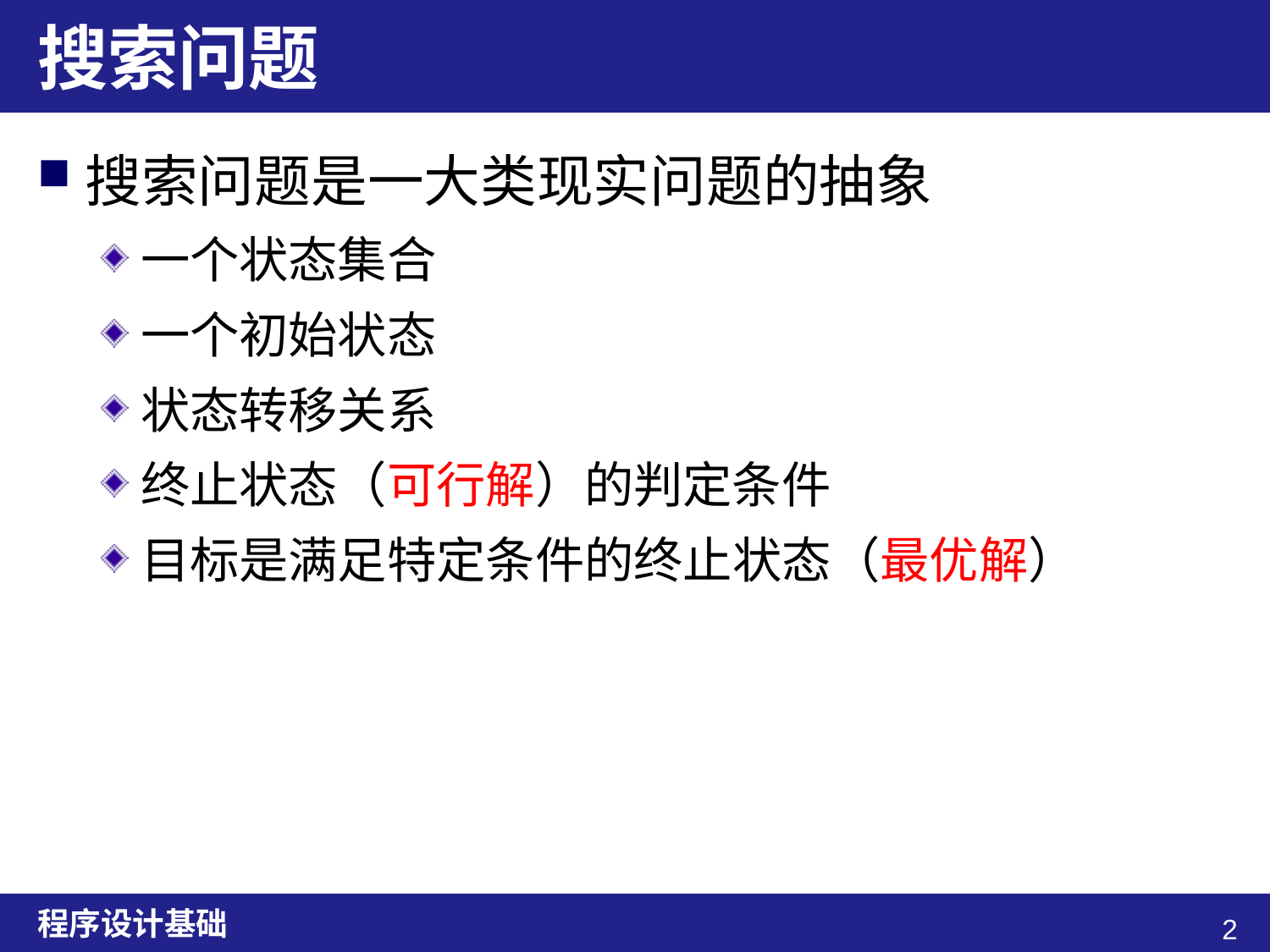

# 搜索问题
搜索问题是一大类现实问题的抽象
一个状态集合
一个初始状态
状态转移关系
终止状态（可行解）的判定条件
目标是满足特定条件的终止状态（最优解）